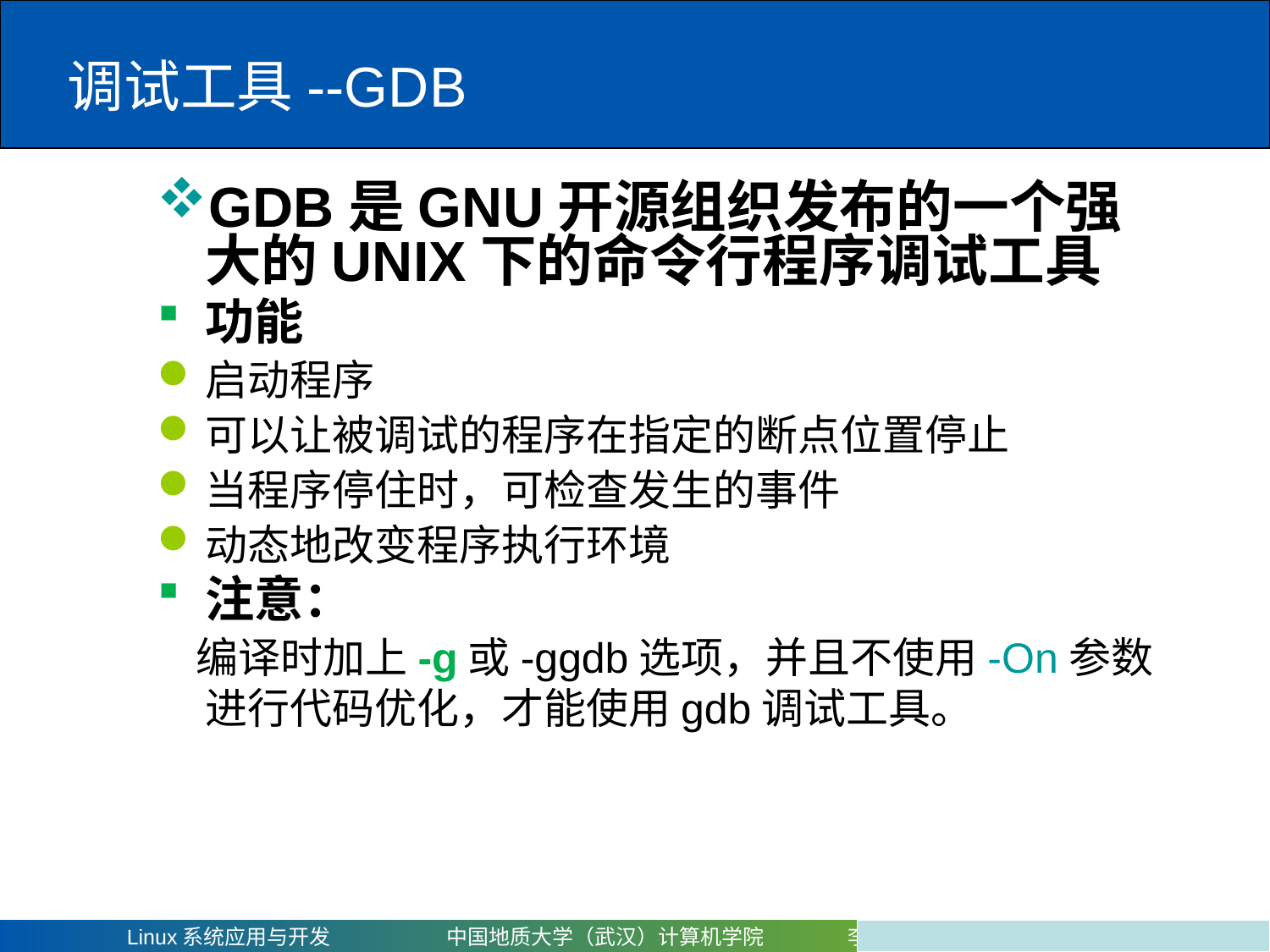

调试工具--GDB

GDB是GNU开源组织发布的一个强大的UNIX下的命令行程序调试工具
功能
启动程序
可以让被调试的程序在指定的断点位置停止
当程序停住时，可检查发生的事件
动态地改变程序执行环境
注意：
   编译时加上-g或-ggdb选项，并且不使用-On参数进行代码优化，才能使用gdb调试工具。